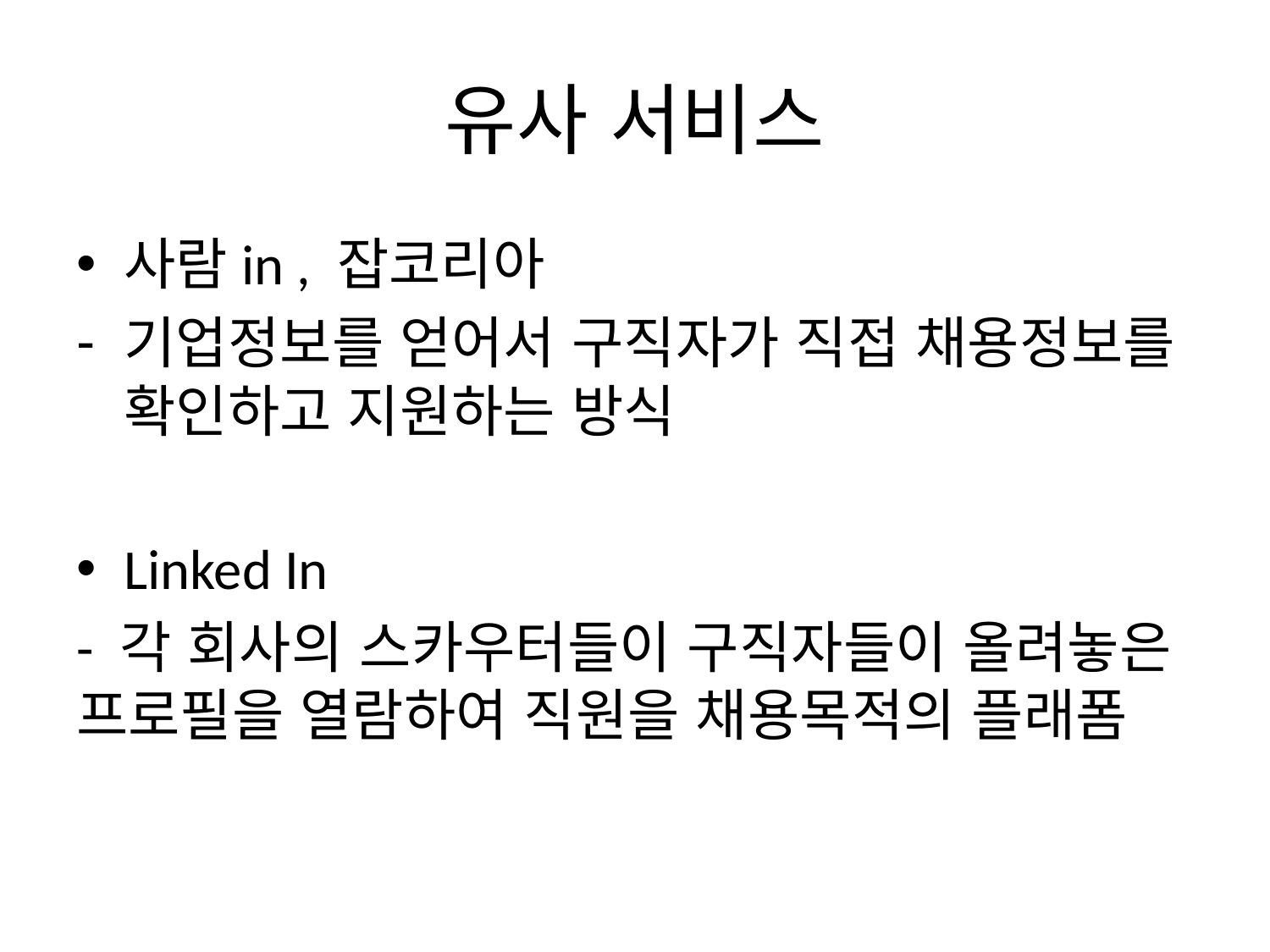

# 유사 서비스
사람in , 잡코리아
기업정보를 얻어서 구직자가 직접 채용정보를 확인하고 지원하는 방식

Linked In
- 각 회사의 스카우터들이 구직자들이 올려놓은 프로필을 열람하여 직원을 채용목적의 플래폼